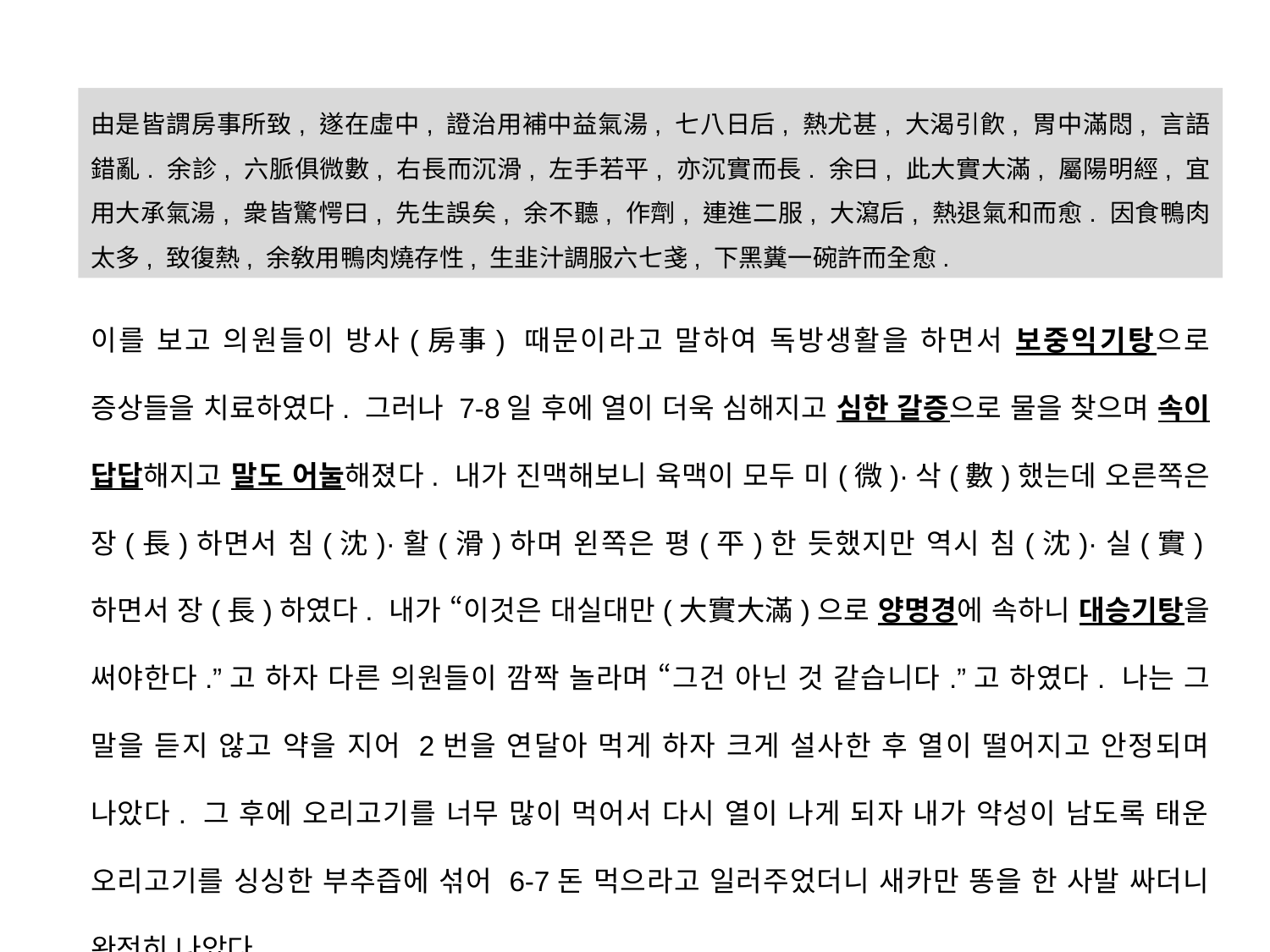

由是皆謂房事所致, 遂在虛中, 證治用補中益氣湯, 七八日后, 熱尤甚, 大渴引飮, 胃中滿悶, 言語錯亂. 余診, 六脈俱微數, 右長而沉滑, 左手若平, 亦沉實而長. 余曰, 此大實大滿, 屬陽明經, 宜用大承氣湯, 衆皆驚愕曰, 先生誤矣, 余不聽, 作劑, 連進二服, 大瀉后, 熱退氣和而愈. 因食鴨肉太多, 致復熱, 余敎用鴨肉燒存性, 生韭汁調服六七戔, 下黑糞一碗許而全愈.
이를 보고 의원들이 방사(房事) 때문이라고 말하여 독방생활을 하면서 보중익기탕으로 증상들을 치료하였다. 그러나 7-8일 후에 열이 더욱 심해지고 심한 갈증으로 물을 찾으며 속이 답답해지고 말도 어눌해졌다. 내가 진맥해보니 육맥이 모두 미(微)·삭(數)했는데 오른쪽은 장(長)하면서 침(沈)·활(滑)하며 왼쪽은 평(平)한 듯했지만 역시 침(沈)·실(實)하면서 장(長)하였다. 내가 “이것은 대실대만(大實大滿)으로 양명경에 속하니 대승기탕을 써야한다.”고 하자 다른 의원들이 깜짝 놀라며 “그건 아닌 것 같습니다.”고 하였다. 나는 그 말을 듣지 않고 약을 지어 2번을 연달아 먹게 하자 크게 설사한 후 열이 떨어지고 안정되며 나았다. 그 후에 오리고기를 너무 많이 먹어서 다시 열이 나게 되자 내가 약성이 남도록 태운 오리고기를 싱싱한 부추즙에 섞어 6-7돈 먹으라고 일러주었더니 새카만 똥을 한 사발 싸더니 완전히 나았다.